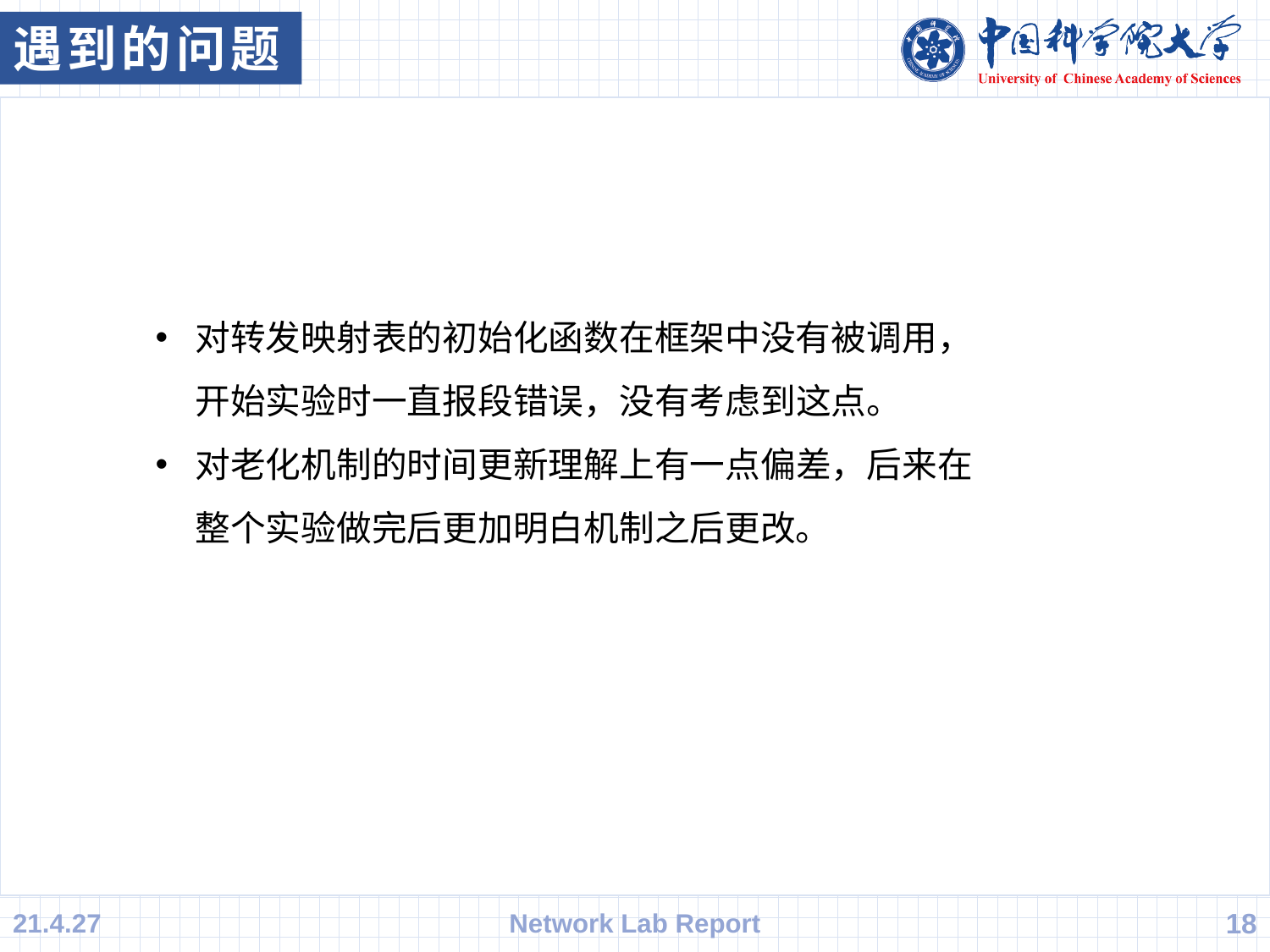

遇到的问题
对转发映射表的初始化函数在框架中没有被调用，开始实验时一直报段错误，没有考虑到这点。
对老化机制的时间更新理解上有一点偏差，后来在整个实验做完后更加明白机制之后更改。
21.4.27
Network Lab Report
18